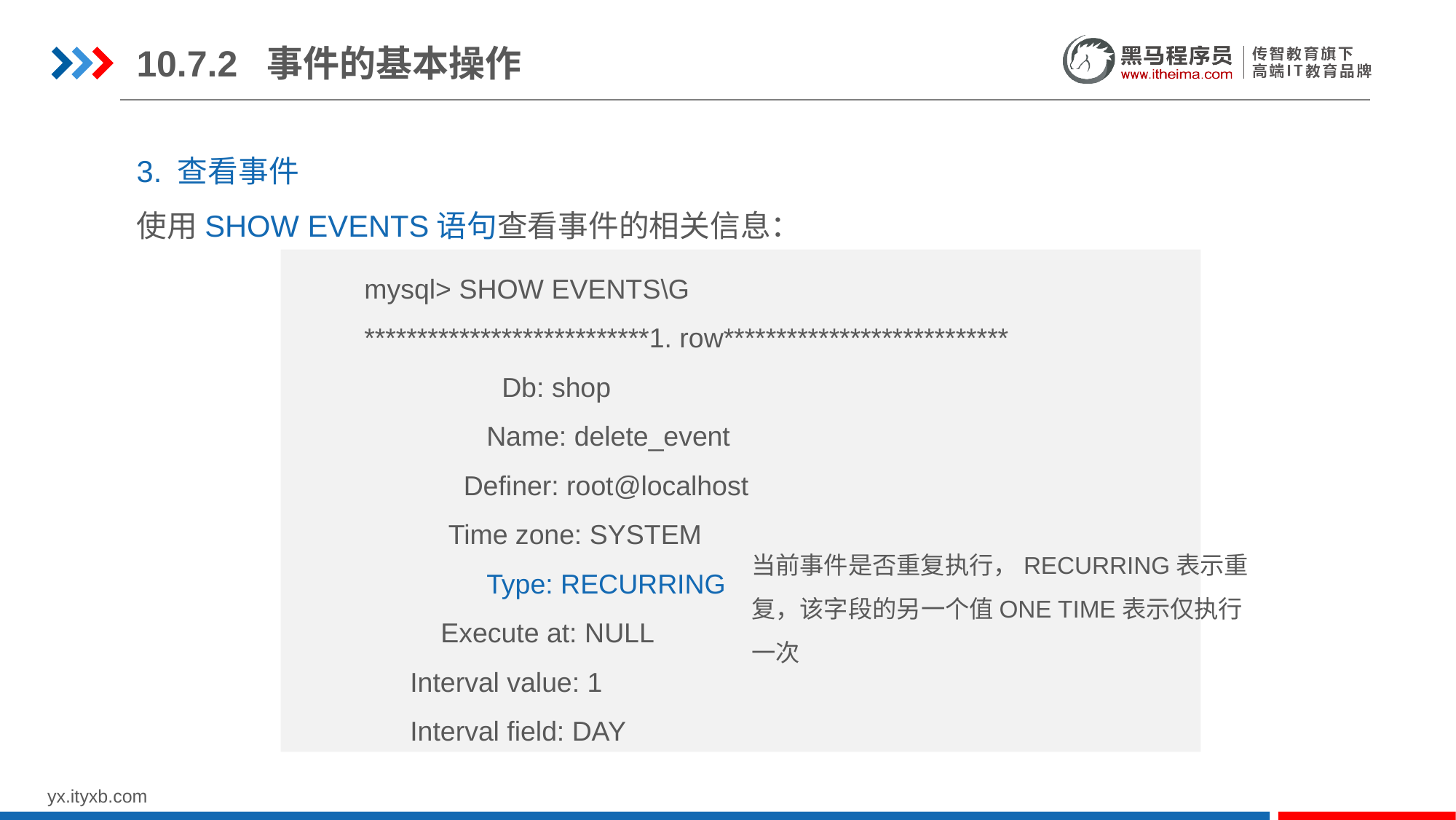

10.7.2  事件的基本操作
3. 查看事件
使用SHOW EVENTS语句查看事件的相关信息：
mysql> SHOW EVENTS\G
***************************1. row***************************
                  Db: shop
                Name: delete_event
             Definer: root@localhost
           Time zone: SYSTEM
                Type: RECURRING
          Execute at: NULL
      Interval value: 1
      Interval field: DAY
当前事件是否重复执行，RECURRING表示重复，该字段的另一个值ONE TIME表示仅执行一次